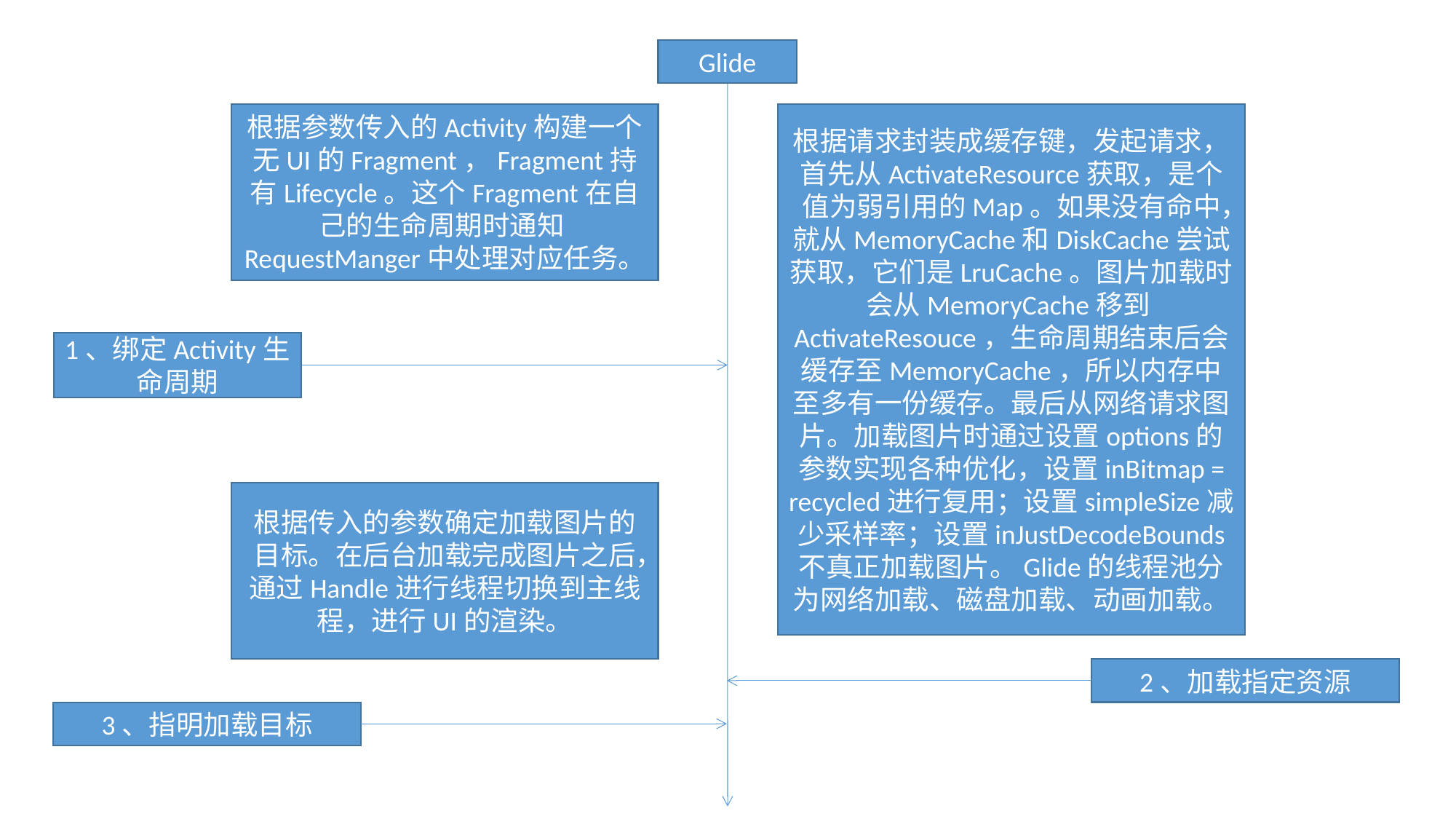

Glide
根据参数传入的Activity构建一个无UI的Fragment，Fragment持有Lifecycle。这个Fragment在自己的生命周期时通知RequestManger中处理对应任务。
根据请求封装成缓存键，发起请求，首先从ActivateResource获取，是个值为弱引用的Map。如果没有命中，就从MemoryCache和DiskCache尝试获取，它们是LruCache。图片加载时会从MemoryCache移到ActivateResouce，生命周期结束后会缓存至MemoryCache，所以内存中至多有一份缓存。最后从网络请求图片。加载图片时通过设置options的参数实现各种优化，设置inBitmap = recycled进行复用；设置simpleSize减少采样率；设置inJustDecodeBounds 不真正加载图片。Glide的线程池分为网络加载、磁盘加载、动画加载。
1、绑定Activity生命周期
根据传入的参数确定加载图片的目标。在后台加载完成图片之后，通过Handle进行线程切换到主线程，进行UI的渲染。
2、加载指定资源
3、指明加载目标